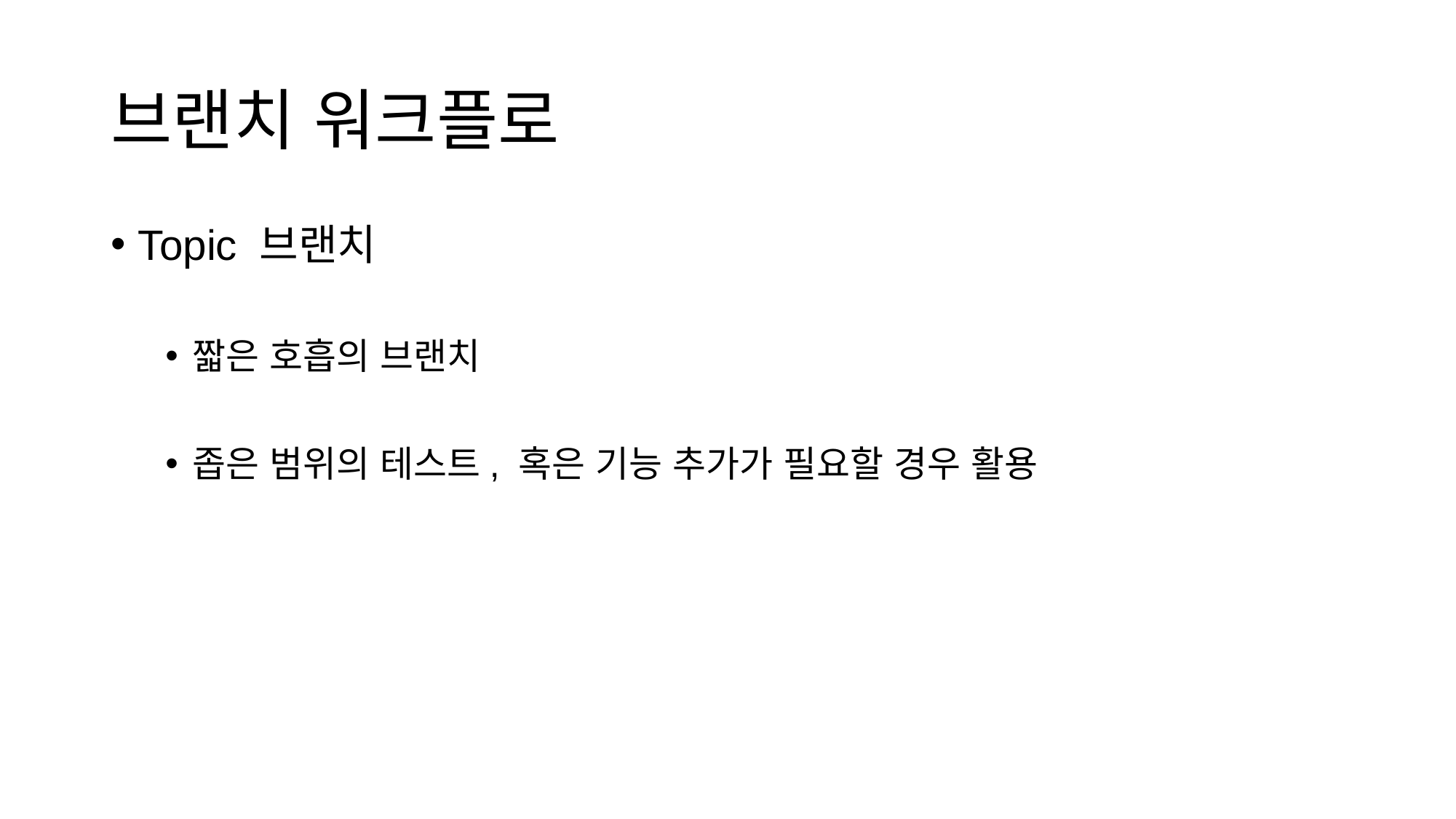

# 브랜치 워크플로
Topic 브랜치

짧은 호흡의 브랜치

좁은 범위의 테스트, 혹은 기능 추가가 필요할 경우 활용